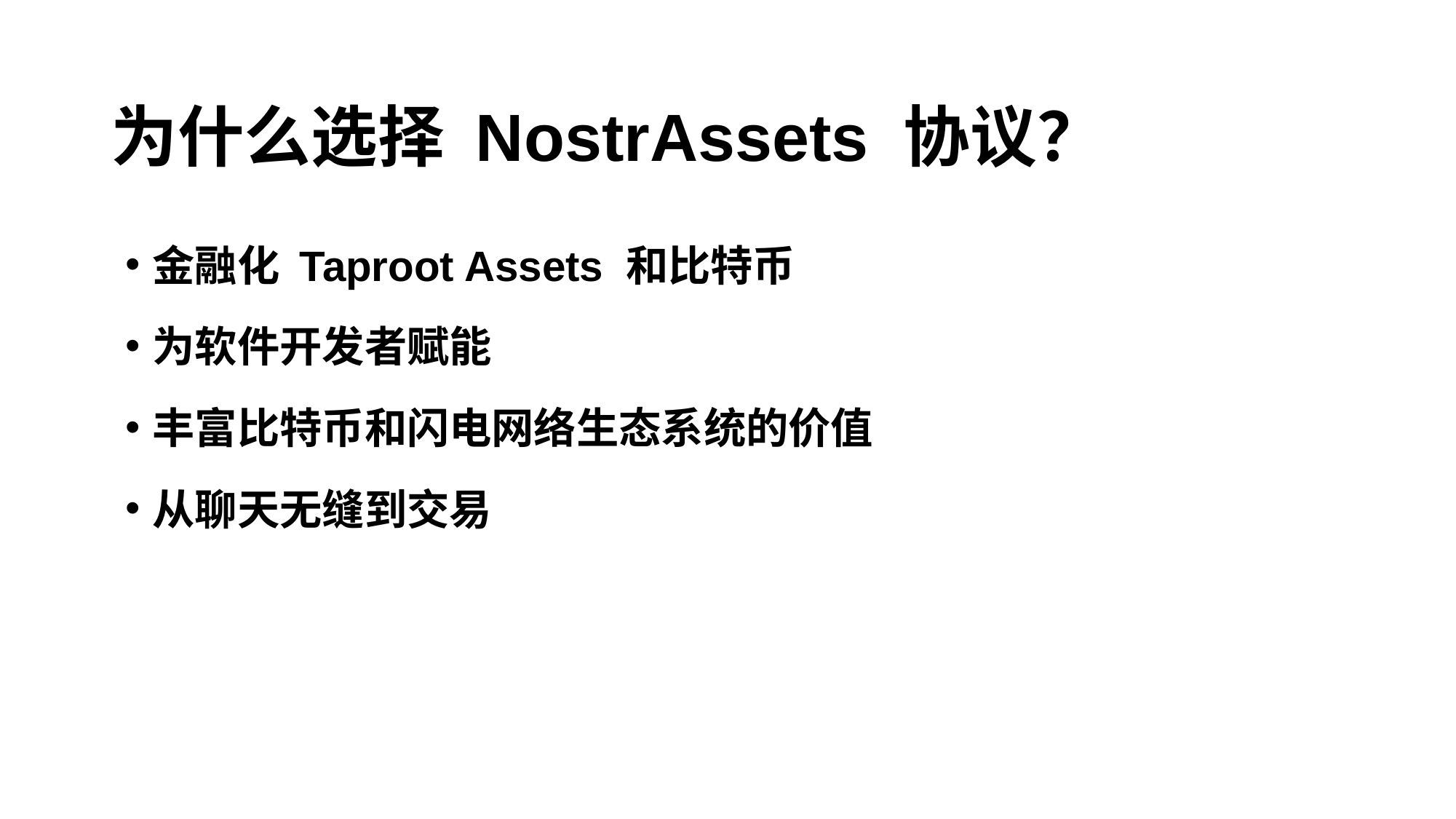

# 为什么选择 NostrAssets 协议？
金融化 Taproot Assets 和比特币
为软件开发者赋能
丰富比特币和闪电网络生态系统的价值
从聊天无缝到交易